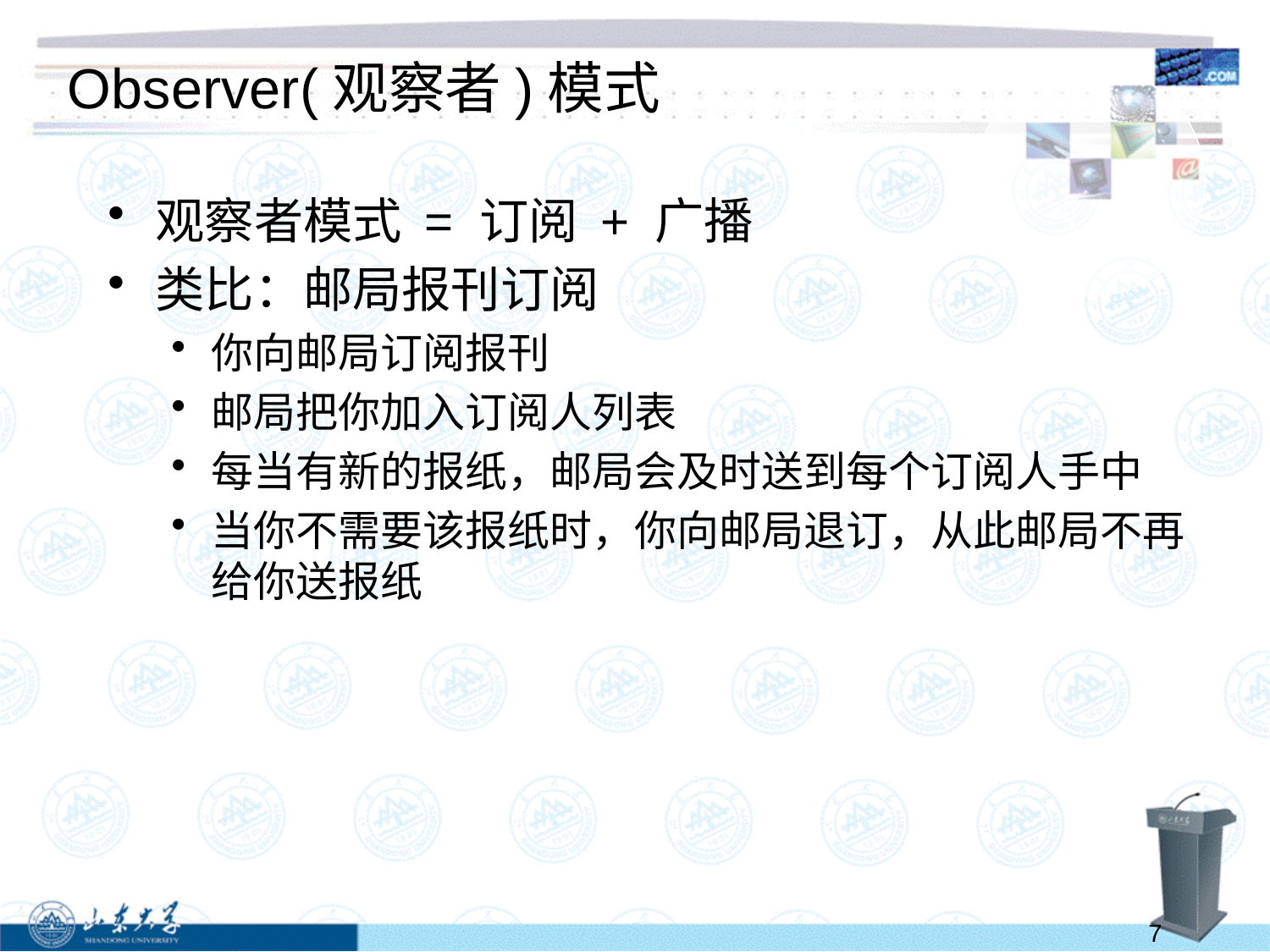

# Observer(观察者)模式
观察者模式 = 订阅 + 广播
类比：邮局报刊订阅
你向邮局订阅报刊
邮局把你加入订阅人列表
每当有新的报纸，邮局会及时送到每个订阅人手中
当你不需要该报纸时，你向邮局退订，从此邮局不再给你送报纸
7